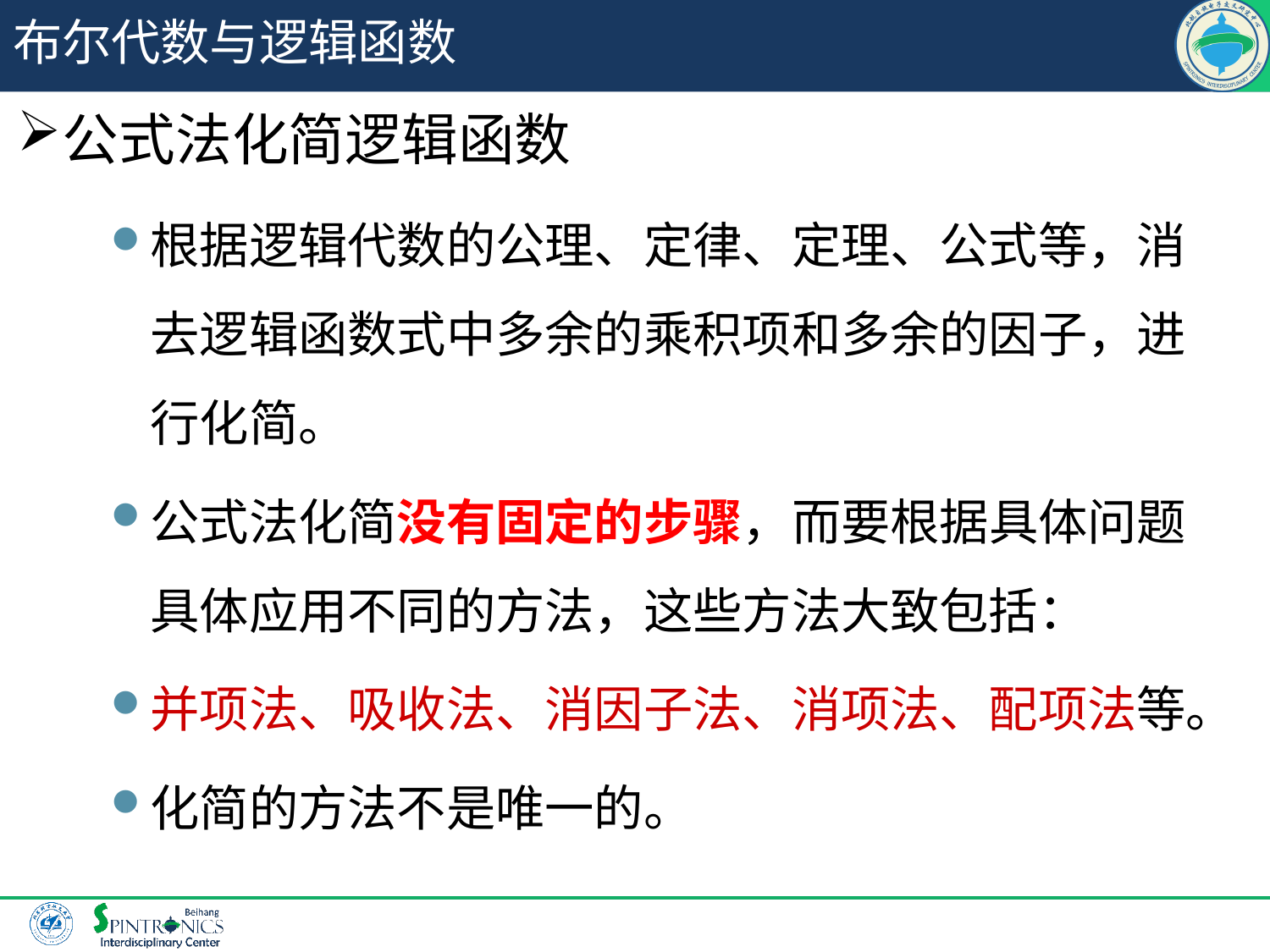

# 布尔代数与逻辑函数
公式法化简逻辑函数
根据逻辑代数的公理、定律、定理、公式等，消去逻辑函数式中多余的乘积项和多余的因子，进行化简。
公式法化简没有固定的步骤，而要根据具体问题具体应用不同的方法，这些方法大致包括：
并项法、吸收法、消因子法、消项法、配项法等。
化简的方法不是唯一的。
61